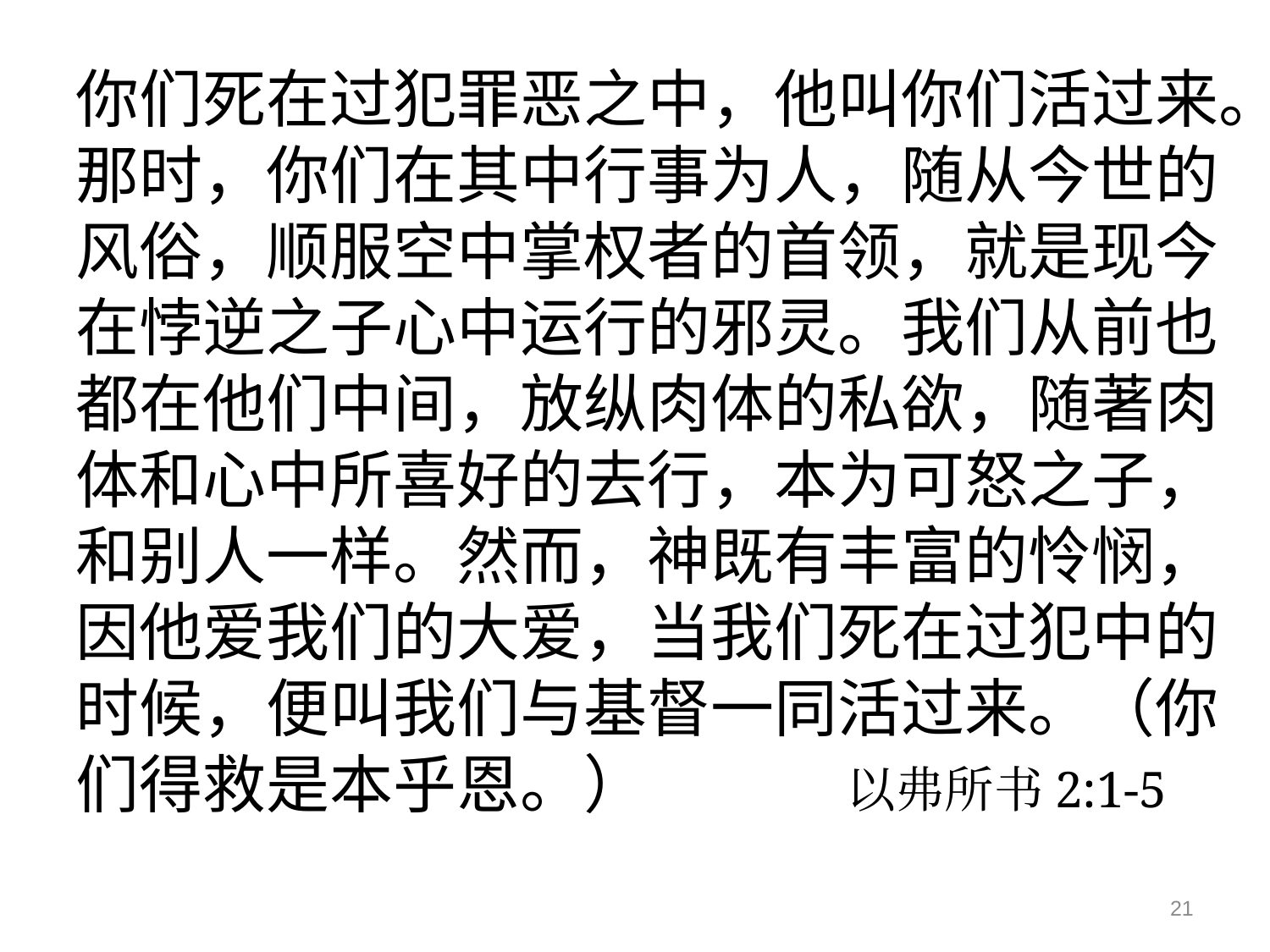

你们死在过犯罪恶之中，他叫你们活过来。那时，你们在其中行事为人，随从今世的风俗，顺服空中掌权者的首领，就是现今在悖逆之子心中运行的邪灵。我们从前也都在他们中间，放纵肉体的私欲，随著肉体和心中所喜好的去行，本为可怒之子，和别人一样。然而，神既有丰富的怜悯，因他爱我们的大爱，当我们死在过犯中的时候，便叫我们与基督一同活过来。（你们得救是本乎恩。）              以弗所书2:1-5
21